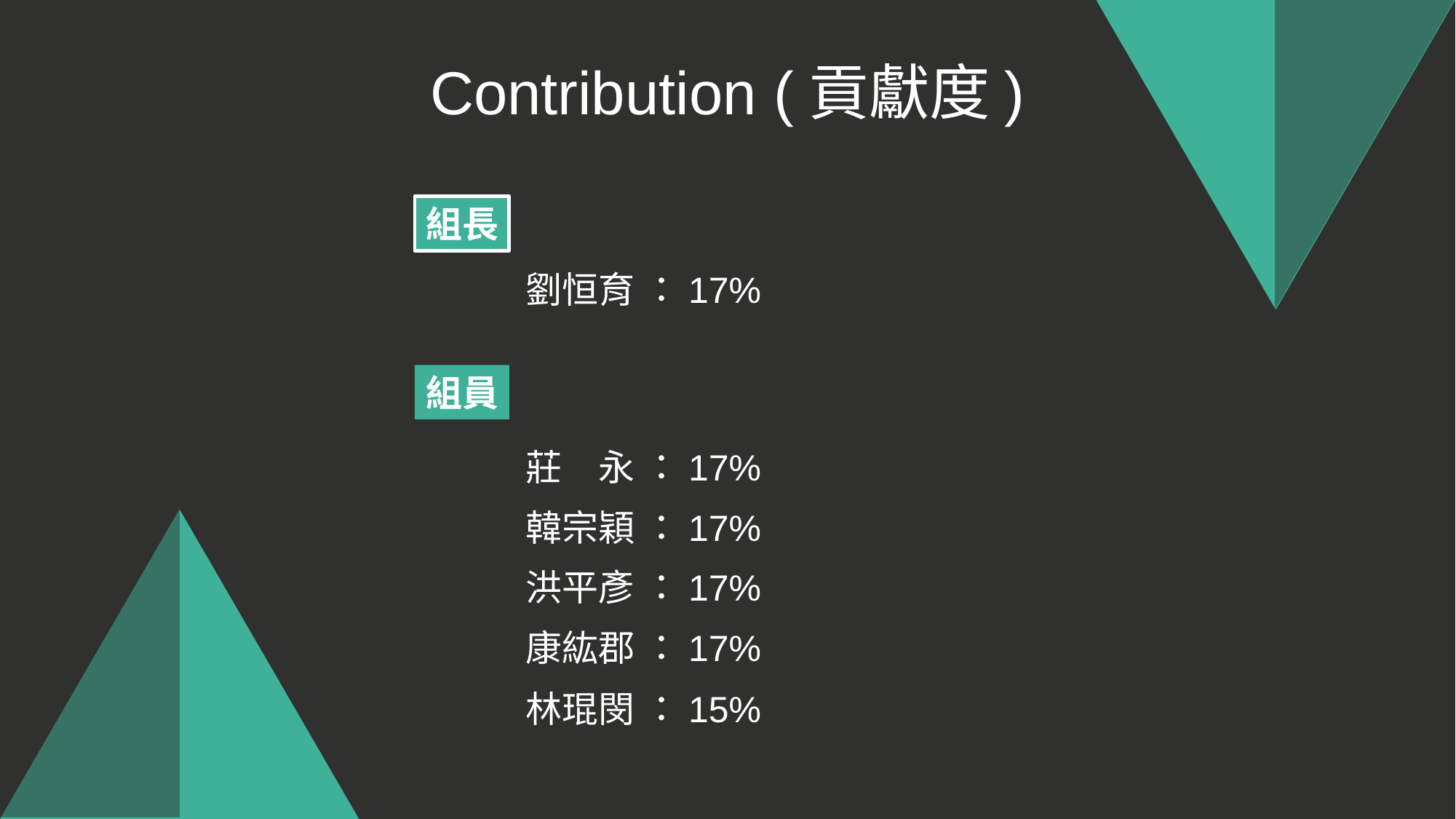

Contribution (貢獻度)
組長
劉恒育 ：17%
組員
莊　永 ：17%
韓宗穎 ：17%

洪平彥 ：17%
康紘郡 ：17%
林琨閔 ：15%